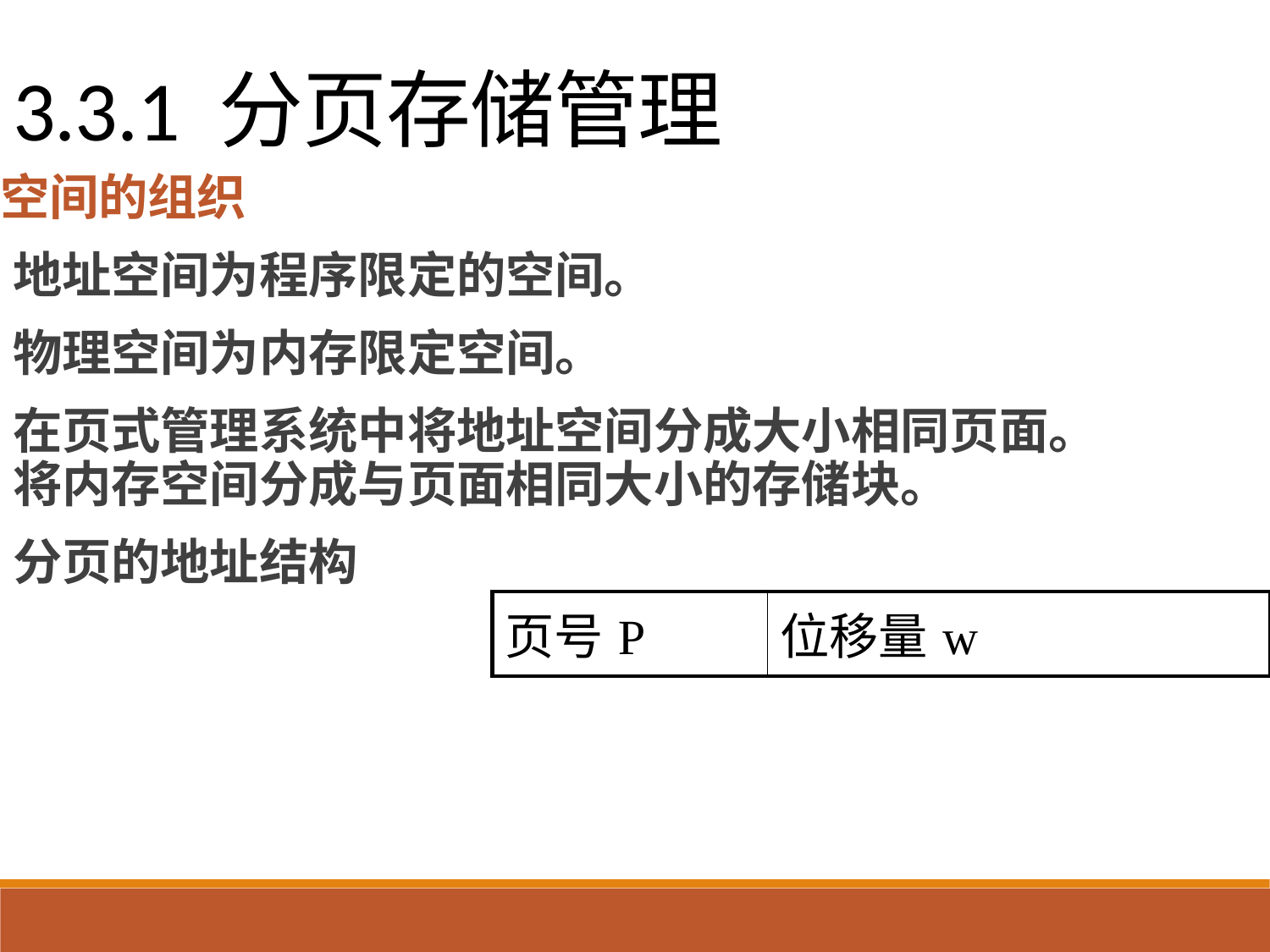

3.3.1 分页存储管理
空间的组织
地址空间为程序限定的空间。
物理空间为内存限定空间。
在页式管理系统中将地址空间分成大小相同页面。将内存空间分成与页面相同大小的存储块。
分页的地址结构
| 页号P | 位移量w |
| --- | --- |